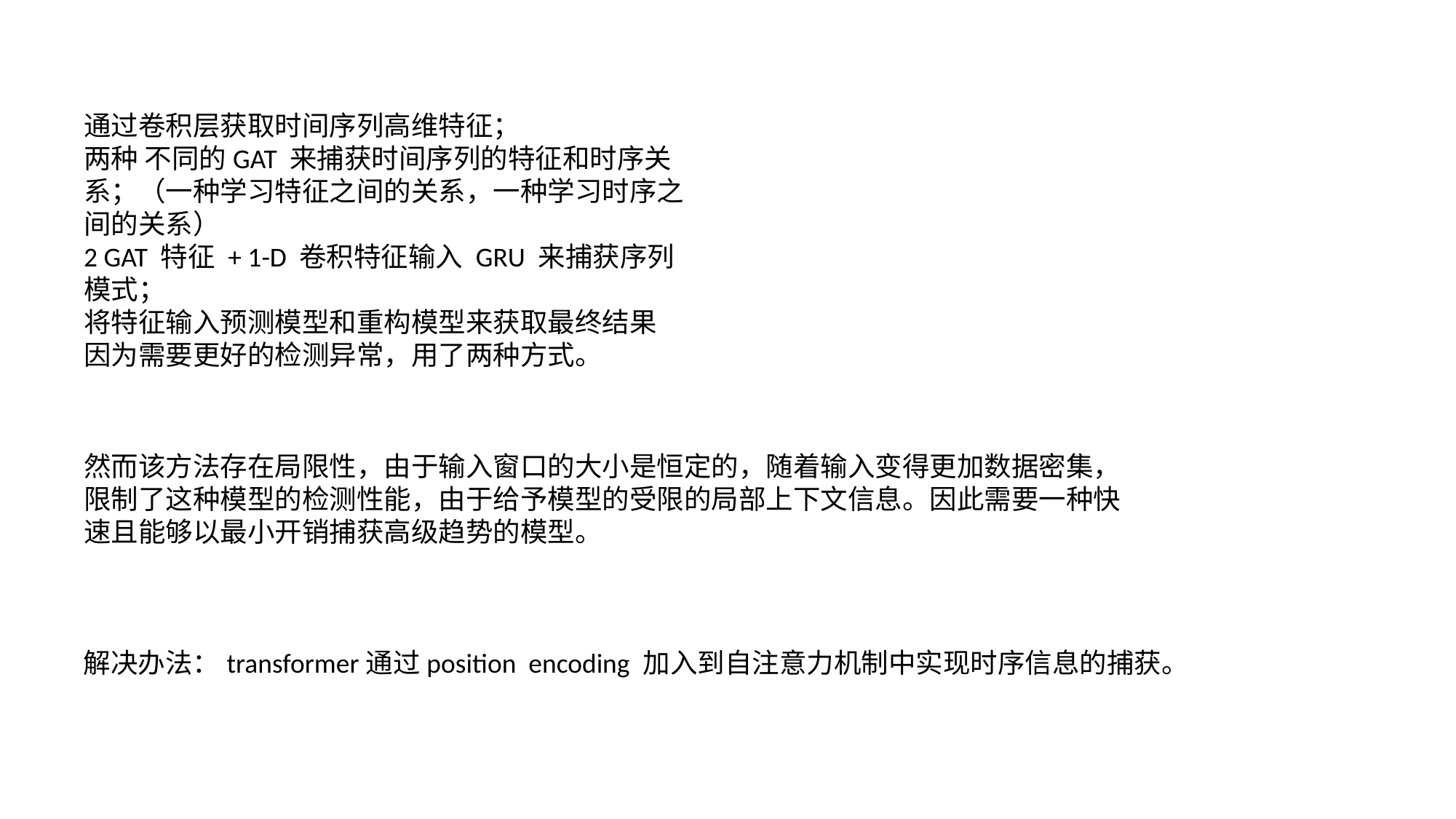

通过卷积层获取时间序列高维特征；
两种 不同的GAT 来捕获时间序列的特征和时序关系；（一种学习特征之间的关系，一种学习时序之间的关系）
2 GAT 特征 + 1-D 卷积特征输入 GRU 来捕获序列模式；
将特征输入预测模型和重构模型来获取最终结果
因为需要更好的检测异常，用了两种方式。
然而该方法存在局限性，由于输入窗口的大小是恒定的，随着输入变得更加数据密集，限制了这种模型的检测性能，由于给予模型的受限的局部上下文信息。因此需要一种快速且能够以最小开销捕获高级趋势的模型。

解决办法：transformer通过position  encoding 加入到自注意力机制中实现时序信息的捕获。